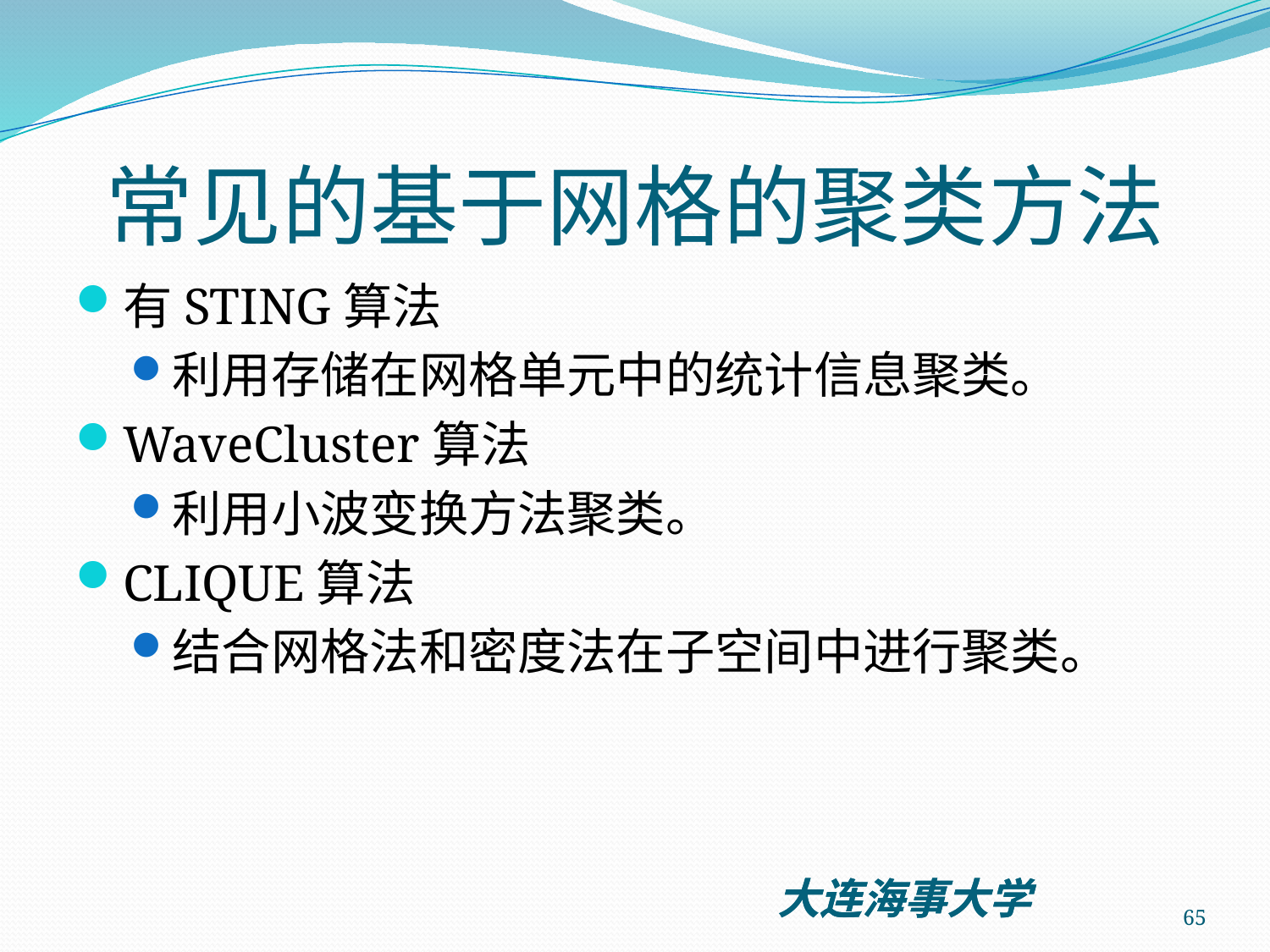

# 常见的基于网格的聚类方法
有STING算法
利用存储在网格单元中的统计信息聚类。
WaveCluster算法
利用小波变换方法聚类。
CLIQUE算法
结合网格法和密度法在子空间中进行聚类。
65